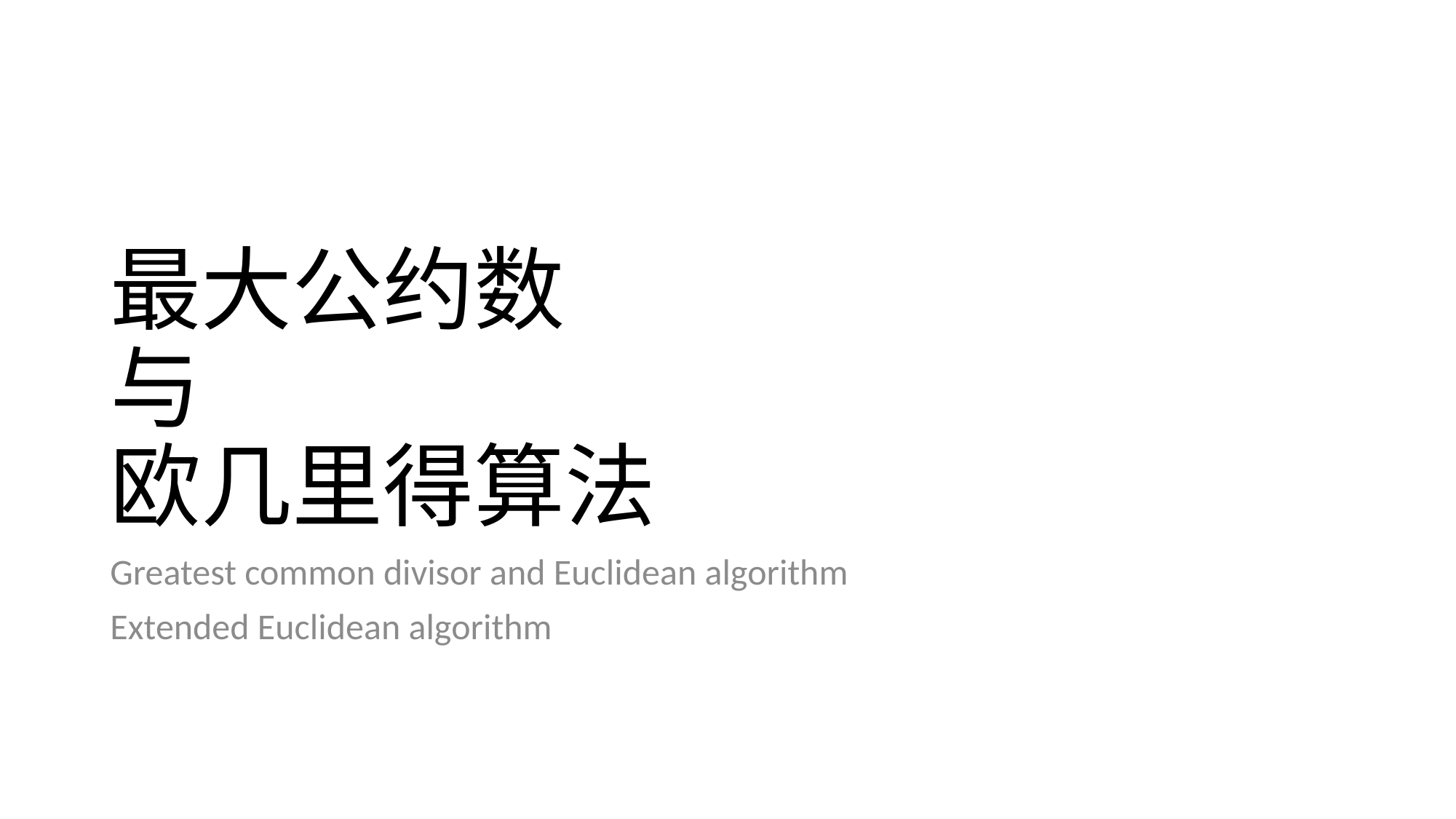

# 最大公约数 与 欧几里得算法
Greatest common divisor and Euclidean algorithm
Extended Euclidean algorithm